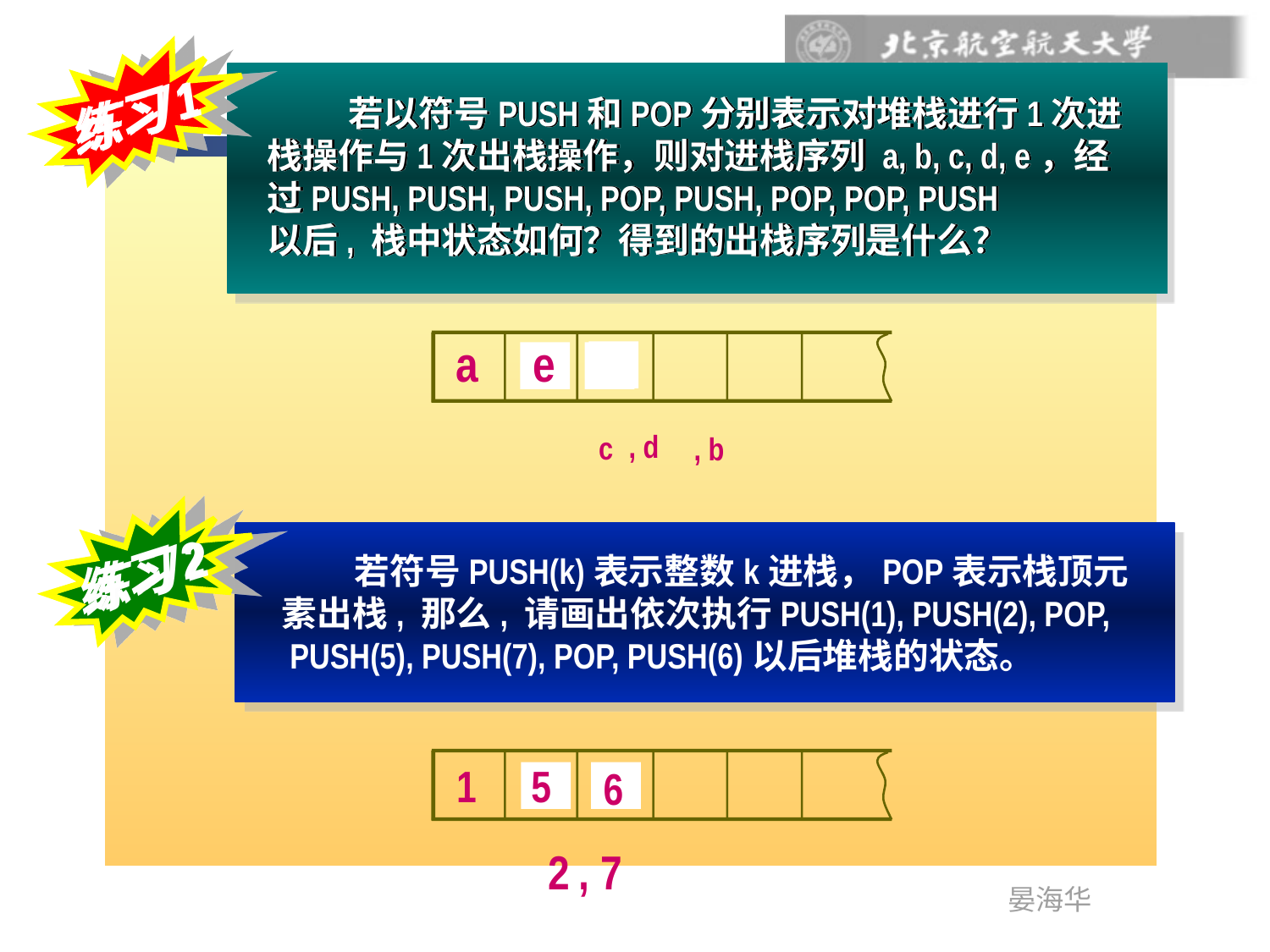

练习1

         若以符号PUSH和POP分别表示对堆栈进行1次进
栈操作与1次出栈操作，则对进栈序列 a, b, c, d, e，经
过PUSH, PUSH, PUSH, POP, PUSH, POP, POP, PUSH
以后, 栈中状态如何？得到的出栈序列是什么？
a
e
d
c
b

, d
c
, b

练习2

        若符号PUSH(k)表示整数k进栈，POP表示栈顶元
素出栈, 那么, 请画出依次执行PUSH(1), PUSH(2), POP,
 PUSH(5), PUSH(7), POP, PUSH(6)以后堆栈的状态。

2
1
5
7
6

2
, 7